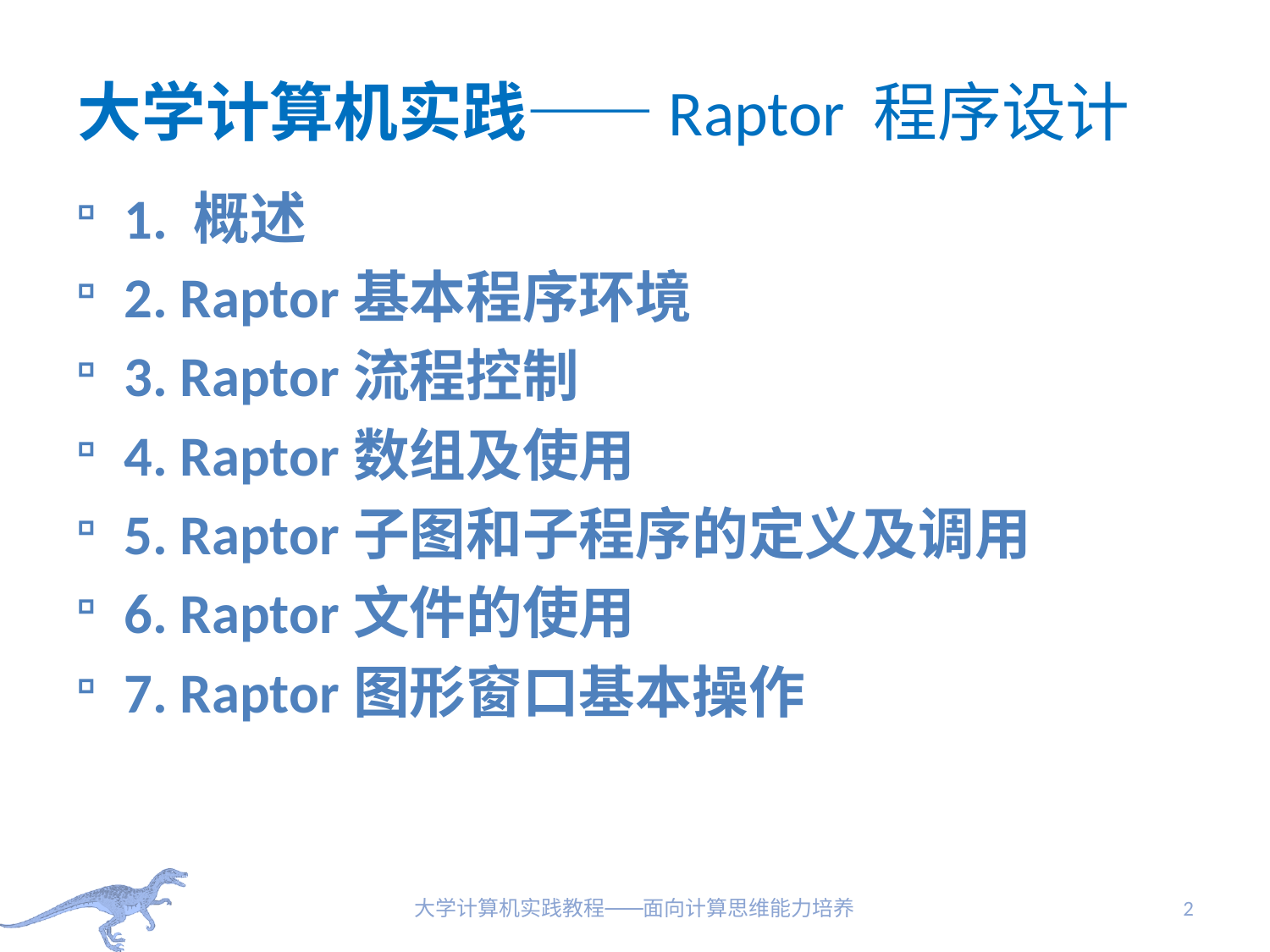

# 大学计算机实践——Raptor 程序设计
1. 概述
2. Raptor基本程序环境
3. Raptor流程控制
4. Raptor数组及使用
5. Raptor子图和子程序的定义及调用
6. Raptor文件的使用
7. Raptor图形窗口基本操作

大学计算机实践教程——面向计算思维能力培养
2